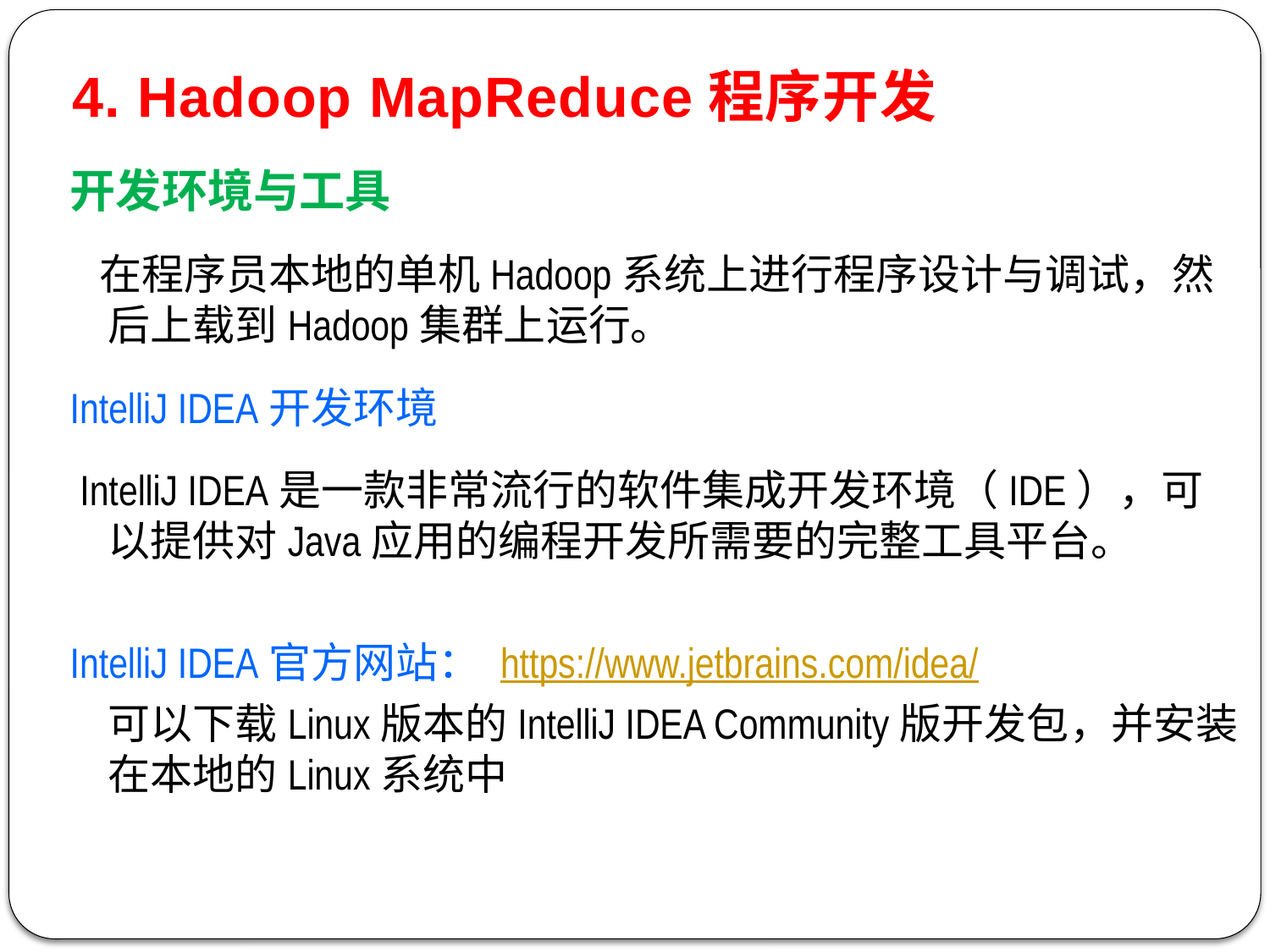

4. Hadoop MapReduce程序开发
开发环境与工具
  在程序员本地的单机Hadoop系统上进行程序设计与调试，然后上载到Hadoop集群上运行。
IntelliJ IDEA开发环境
 IntelliJ IDEA是一款非常流行的软件集成开发环境（IDE），可以提供对Java应用的编程开发所需要的完整工具平台。

IntelliJ IDEA官方网站： https://www.jetbrains.com/idea/
	可以下载Linux版本的IntelliJ IDEA Community版开发包，并安装在本地的Linux系统中